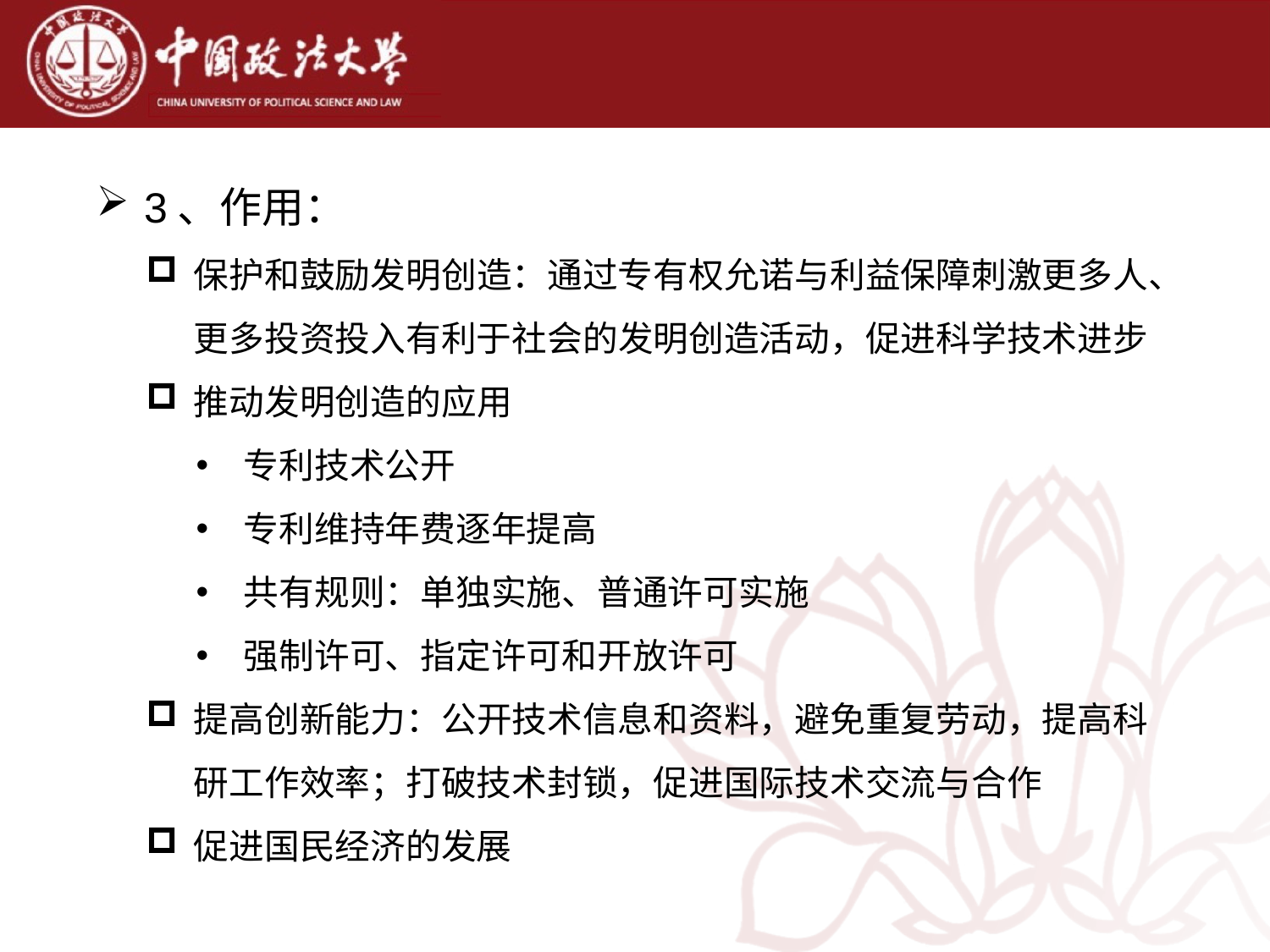

3、作用：
保护和鼓励发明创造：通过专有权允诺与利益保障刺激更多人、更多投资投入有利于社会的发明创造活动，促进科学技术进步
推动发明创造的应用
专利技术公开
专利维持年费逐年提高
共有规则：单独实施、普通许可实施
强制许可、指定许可和开放许可
提高创新能力：公开技术信息和资料，避免重复劳动，提高科研工作效率；打破技术封锁，促进国际技术交流与合作
促进国民经济的发展